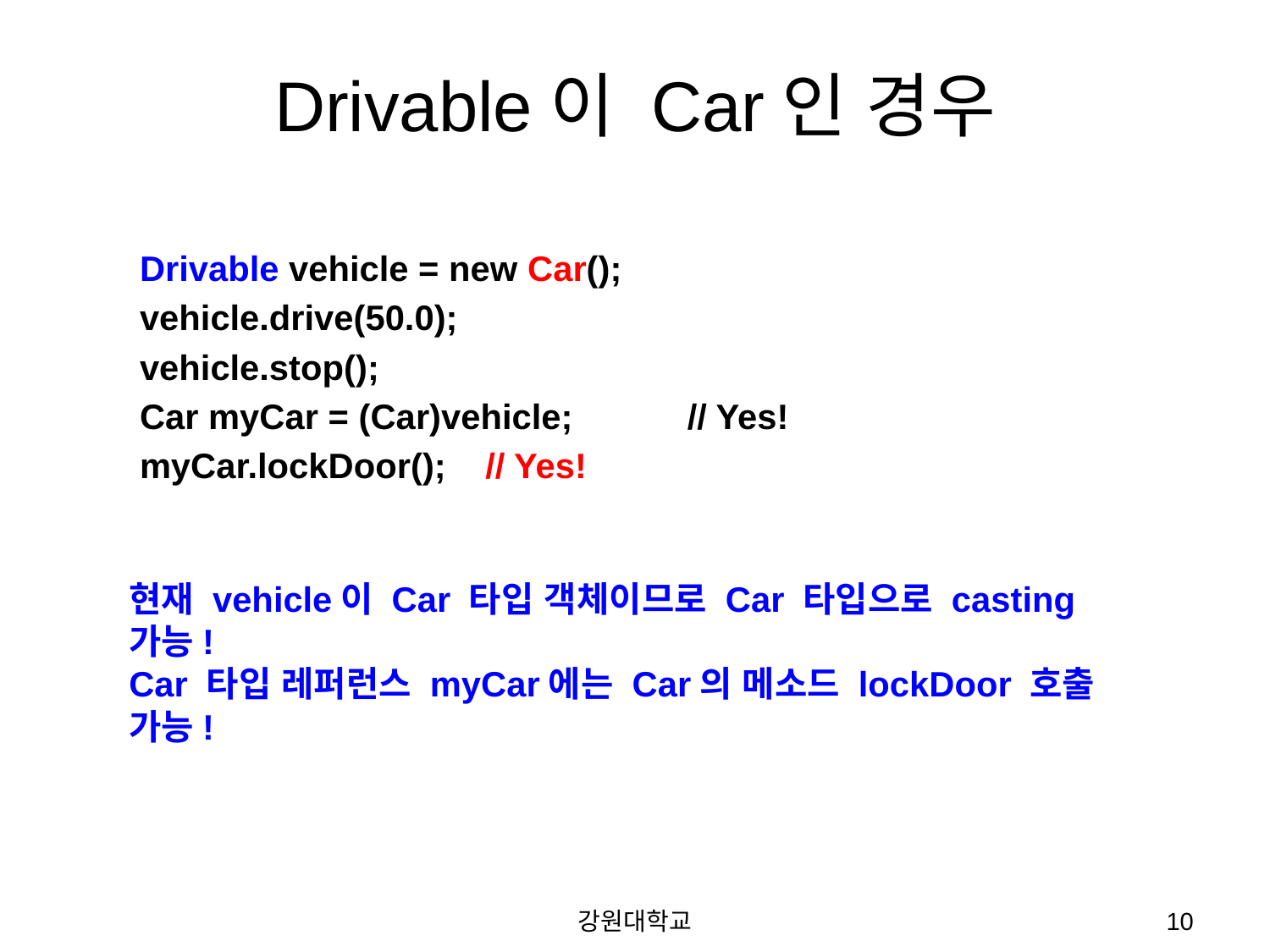

# Drivable이 Car인 경우

Drivable vehicle = new Car();
vehicle.drive(50.0);
vehicle.stop();
Car myCar = (Car)vehicle;	// Yes!
myCar.lockDoor();    // Yes!

현재 vehicle이 Car 타입 객체이므로 Car 타입으로 casting 가능!
Car 타입 레퍼런스 myCar에는 Car의 메소드 lockDoor 호출 가능!
강원대학교
10